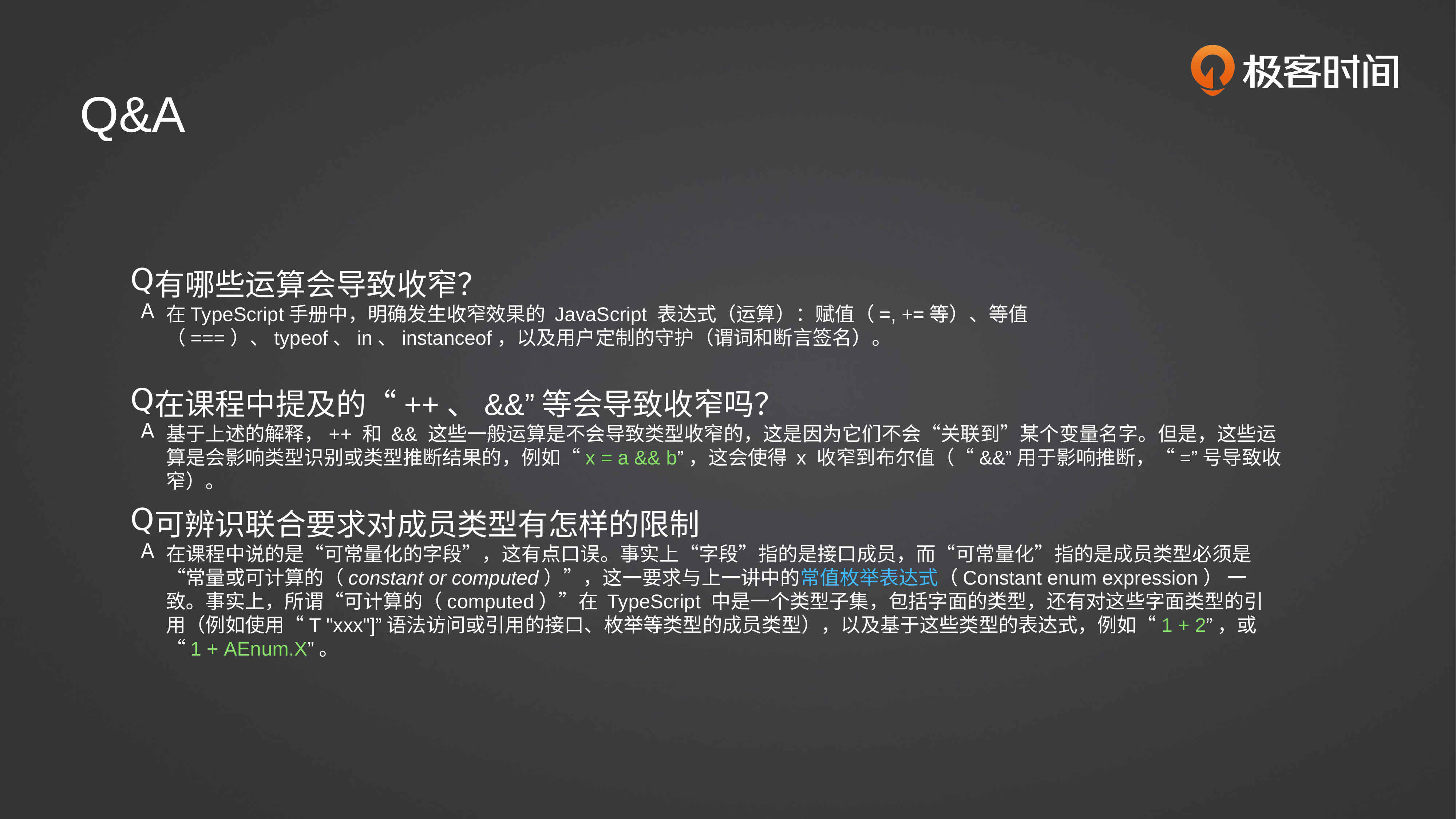

Q&A
有哪些运算会导致收窄？
在TypeScript手册中，明确发生收窄效果的 JavaScript 表达式（运算）：赋值（=, +=等）、等值（===）、typeof、in、instanceof，以及用户定制的守护（谓词和断言签名）。
在课程中提及的“++、&&”等会导致收窄吗？
基于上述的解释，++ 和 && 这些一般运算是不会导致类型收窄的，这是因为它们不会“关联到”某个变量名字。但是，这些运算是会影响类型识别或类型推断结果的，例如“x = a && b”，这会使得 x 收窄到布尔值（“&&”用于影响推断，“=”号导致收窄）。
可辨识联合要求对成员类型有怎样的限制
在课程中说的是“可常量化的字段”，这有点口误。事实上“字段”指的是接口成员，而“可常量化”指的是成员类型必须是“常量或可计算的（constant or computed）”，这一要求与上一讲中的常值枚举表达式（Constant enum expression） 一致。事实上，所谓“可计算的（computed）”在 TypeScript 中是一个类型子集，包括字面的类型，还有对这些字面类型的引用（例如使用“T "xxx"]”语法访问或引用的接口、枚举等类型的成员类型），以及基于这些类型的表达式，例如“1 + 2”，或“1 + AEnum.X”。